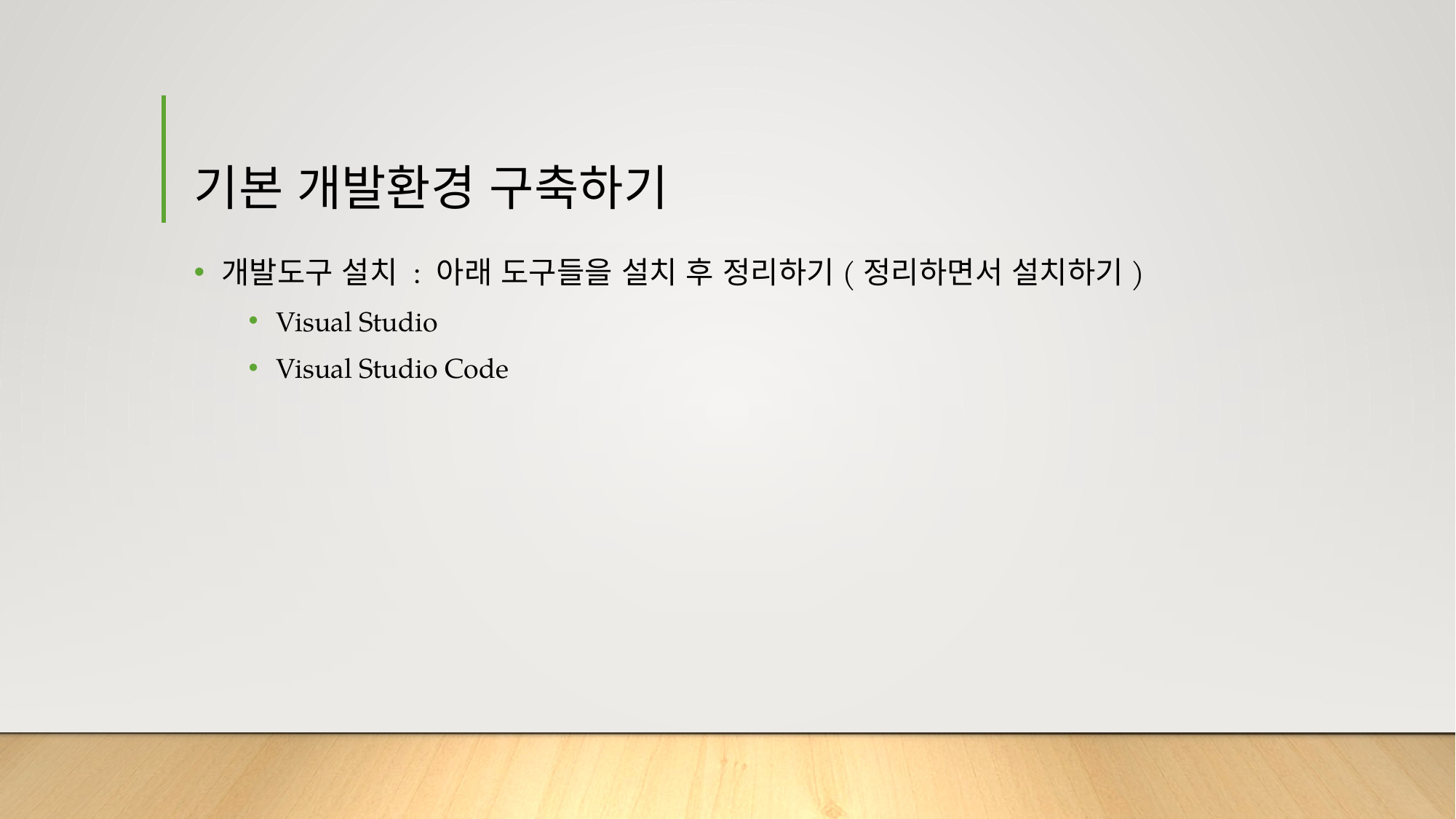

# 기본 개발환경 구축하기
개발도구 설치 : 아래 도구들을 설치 후 정리하기(정리하면서 설치하기)
Visual Studio
Visual Studio Code